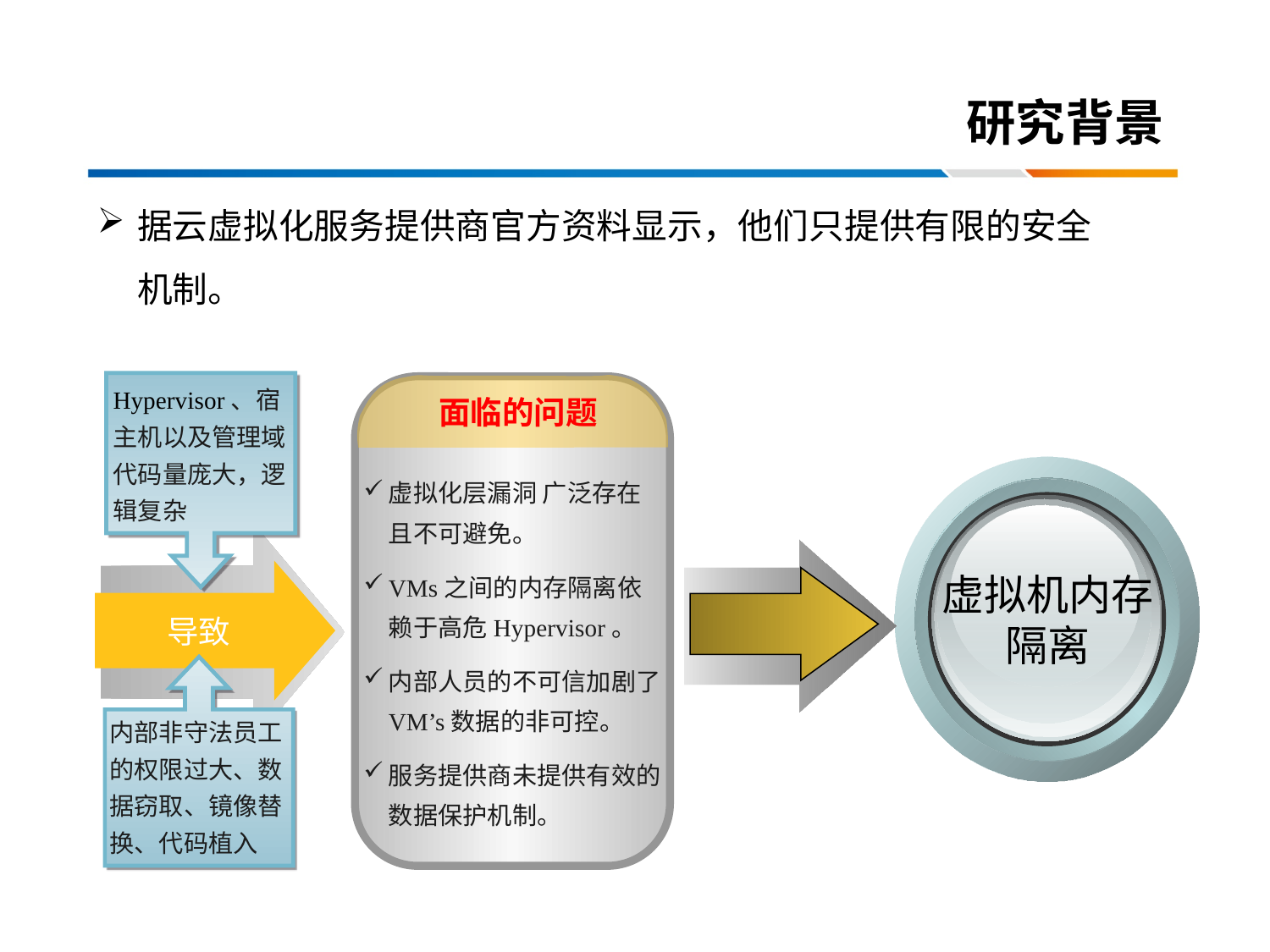

# 研究背景
据云虚拟化服务提供商官方资料显示，他们只提供有限的安全机制。

Hypervisor、宿主机以及管理域代码量庞大，逻辑复杂

面临的问题
虚拟化层漏洞 广泛存在且不可避免。
VMs之间的内存隔离依赖于高危Hypervisor。
内部人员的不可信加剧了VM’s数据的非可控。
服务提供商未提供有效的数据保护机制。

虚拟机内存
隔离

导致

内部非守法员工的权限过大、数据窃取、镜像替换、代码植入